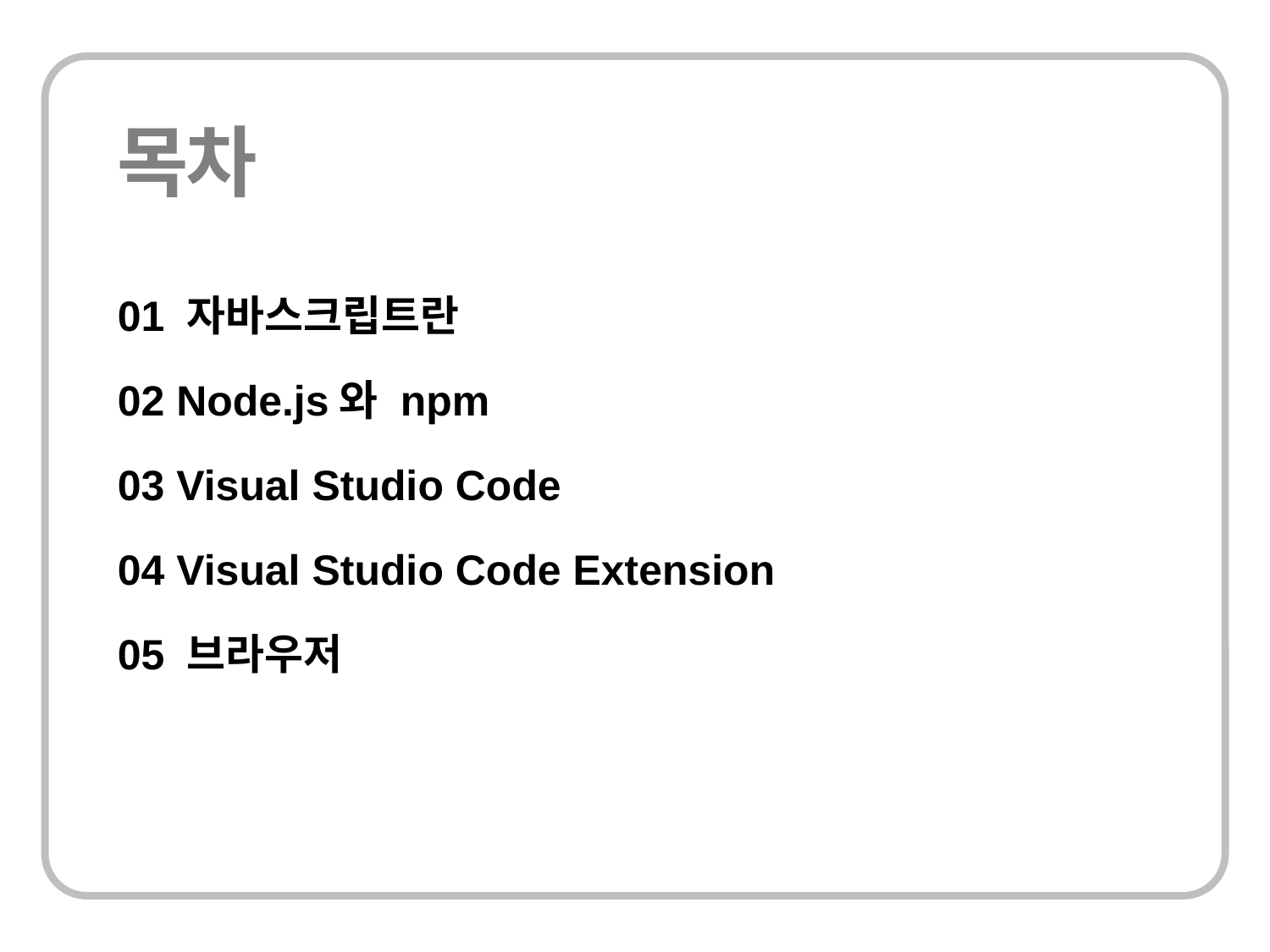

01 자바스크립트란
02 Node.js와 npm
03 Visual Studio Code
04 Visual Studio Code Extension
05 브라우저